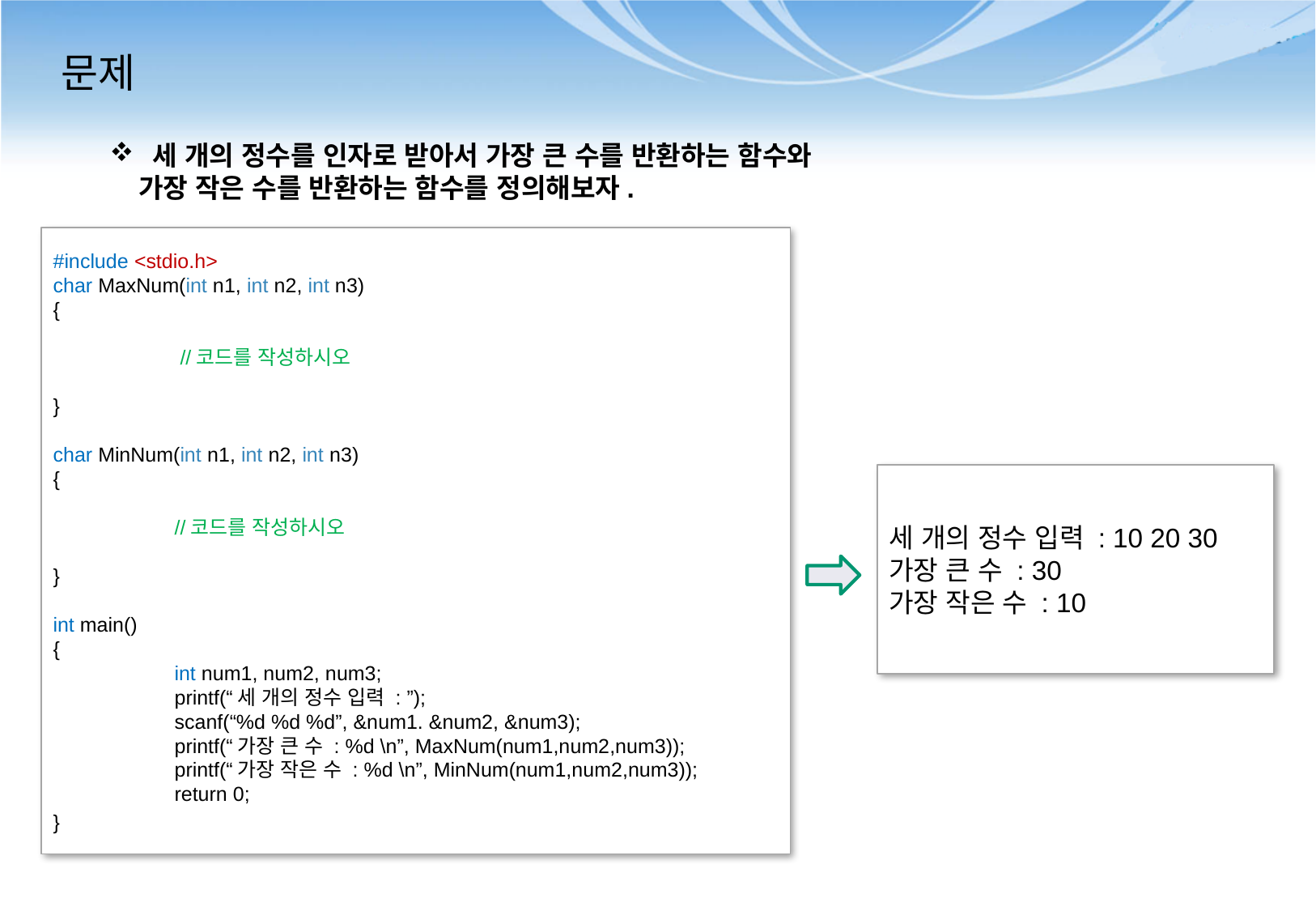

# 문제
 세 개의 정수를 인자로 받아서 가장 큰 수를 반환하는 함수와
   가장 작은 수를 반환하는 함수를 정의해보자.
#include <stdio.h>
char MaxNum(int n1, int n2, int n3)
{

	 //코드를 작성하시오

}

char MinNum(int n1, int n2, int n3)
{

	//코드를 작성하시오

}

int main()
{
	int num1, num2, num3;
	printf(“세 개의 정수 입력 : ”);
	scanf(“%d %d %d”, &num1. &num2, &num3);
	printf(“가장 큰 수 : %d \n”, MaxNum(num1,num2,num3));
	printf(“가장 작은 수 : %d \n”, MinNum(num1,num2,num3));
	return 0;
}
세 개의 정수 입력 : 10 20 30
가장 큰 수 : 30
가장 작은 수 : 10